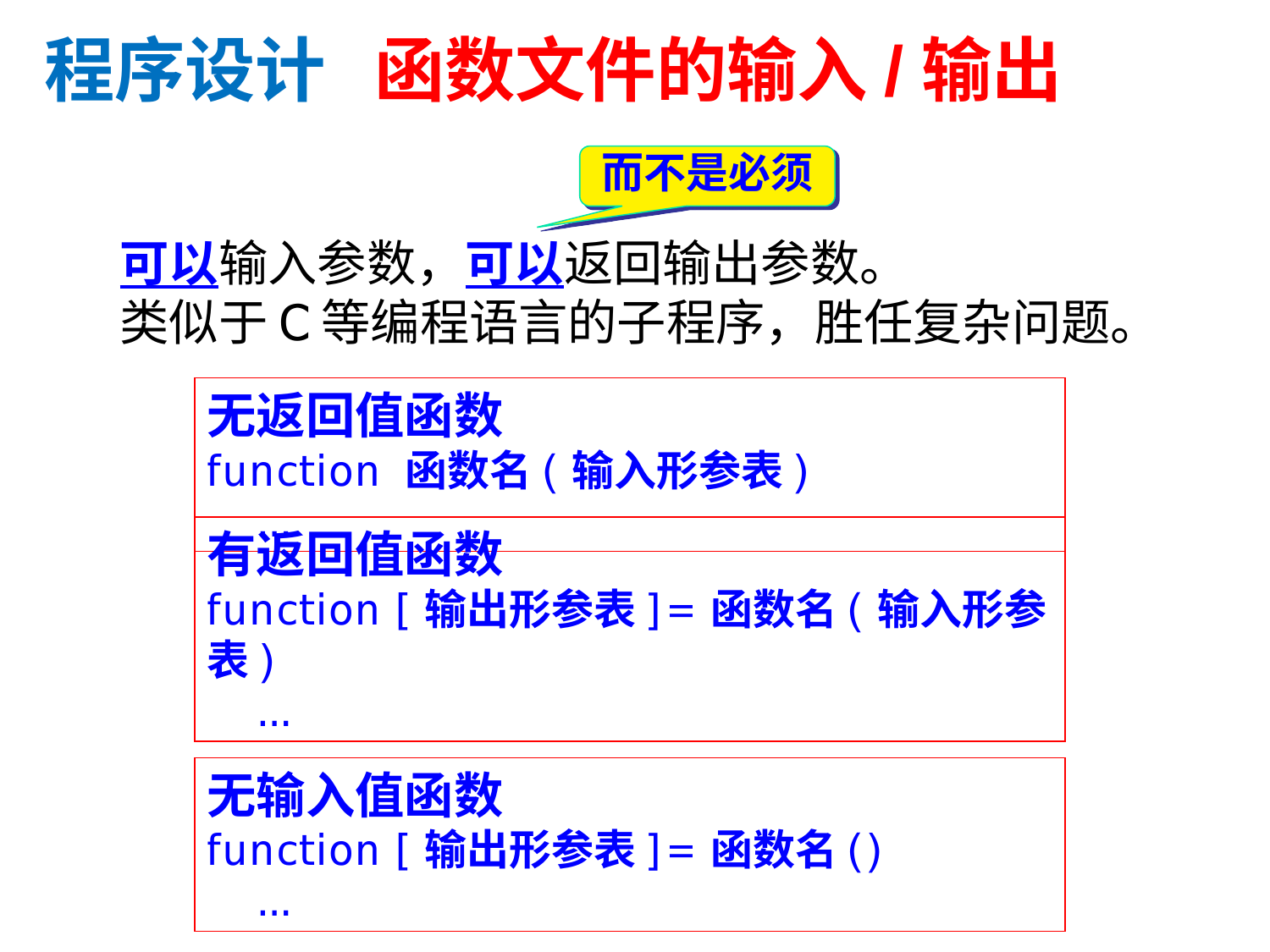

程序设计   函数文件的输入/输出
而不是必须
可以输入参数，可以返回输出参数。
类似于C等编程语言的子程序，胜任复杂问题。
无返回值函数
function 函数名(输入形参表)
    …
有返回值函数
function [输出形参表]=函数名(输入形参表)
    …
无输入值函数
function [输出形参表]=函数名()
    …